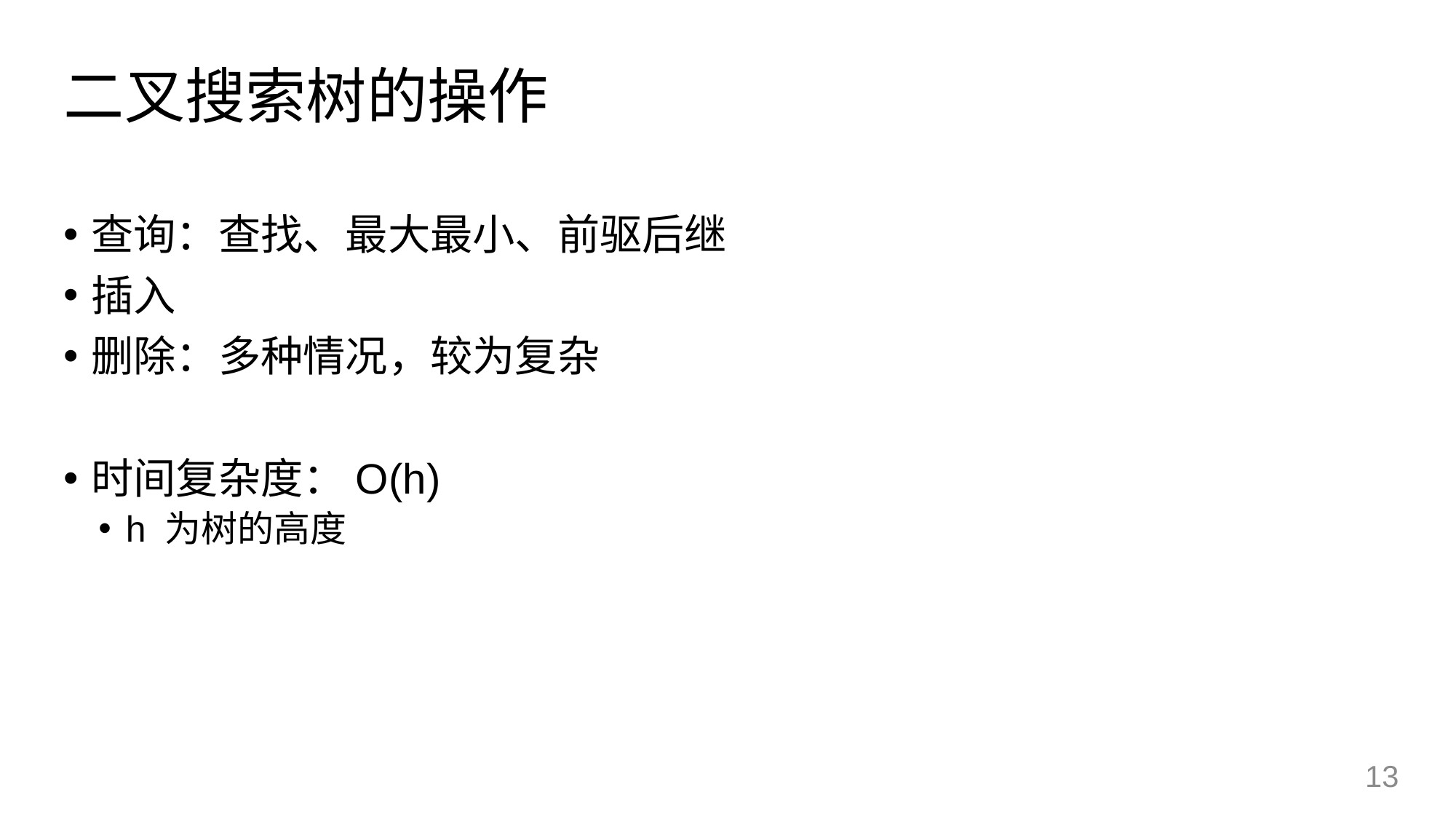

# 二叉搜索树的操作
查询：查找、最大最小、前驱后继
插入
删除：多种情况，较为复杂

时间复杂度：O(h)
h 为树的高度
13